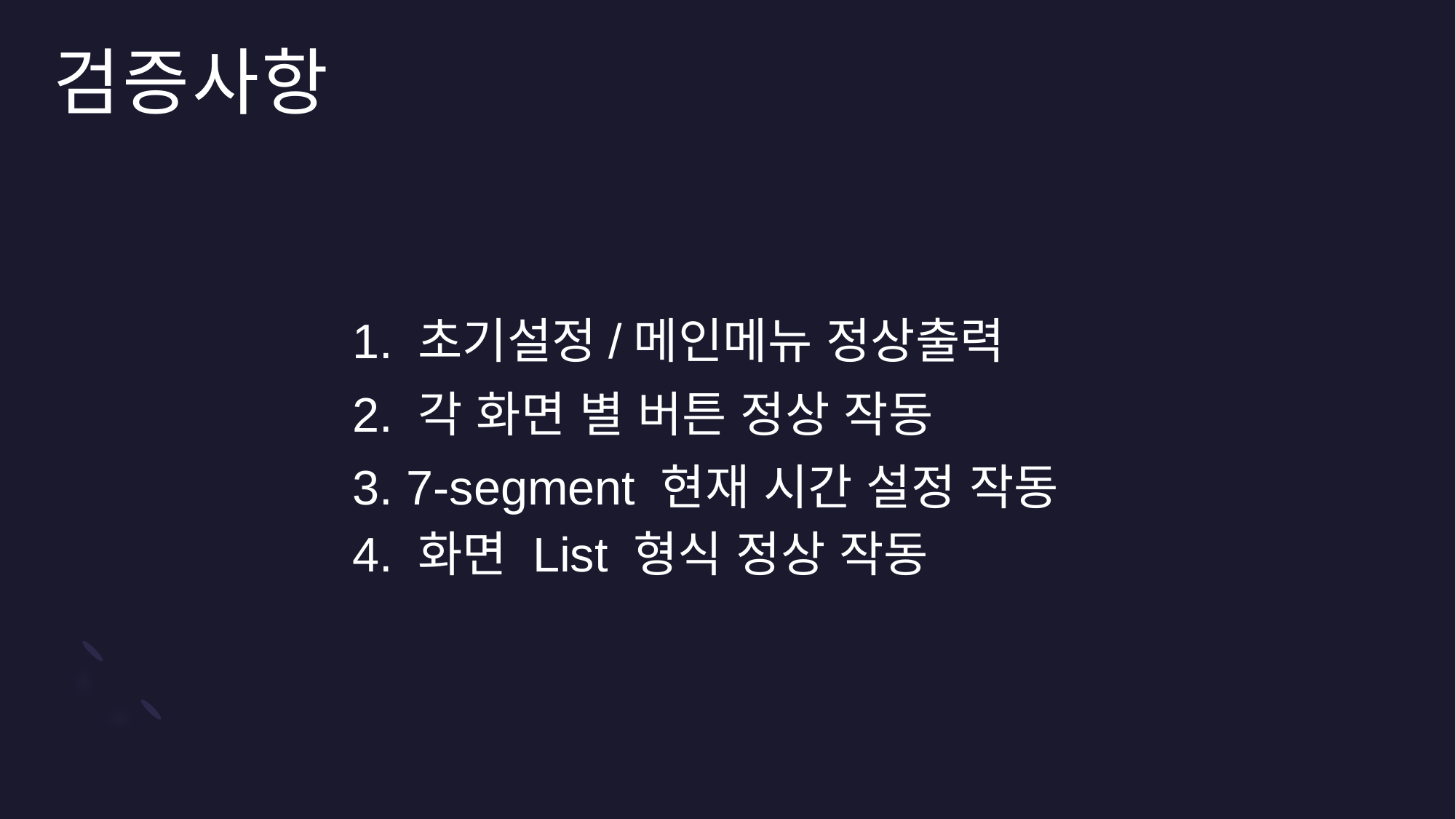

검증사항
1. 초기설정/메인메뉴 정상출력
2. 각 화면 별 버튼 정상 작동
3. 7-segment 현재 시간 설정 작동
4. 화면 List 형식 정상 작동